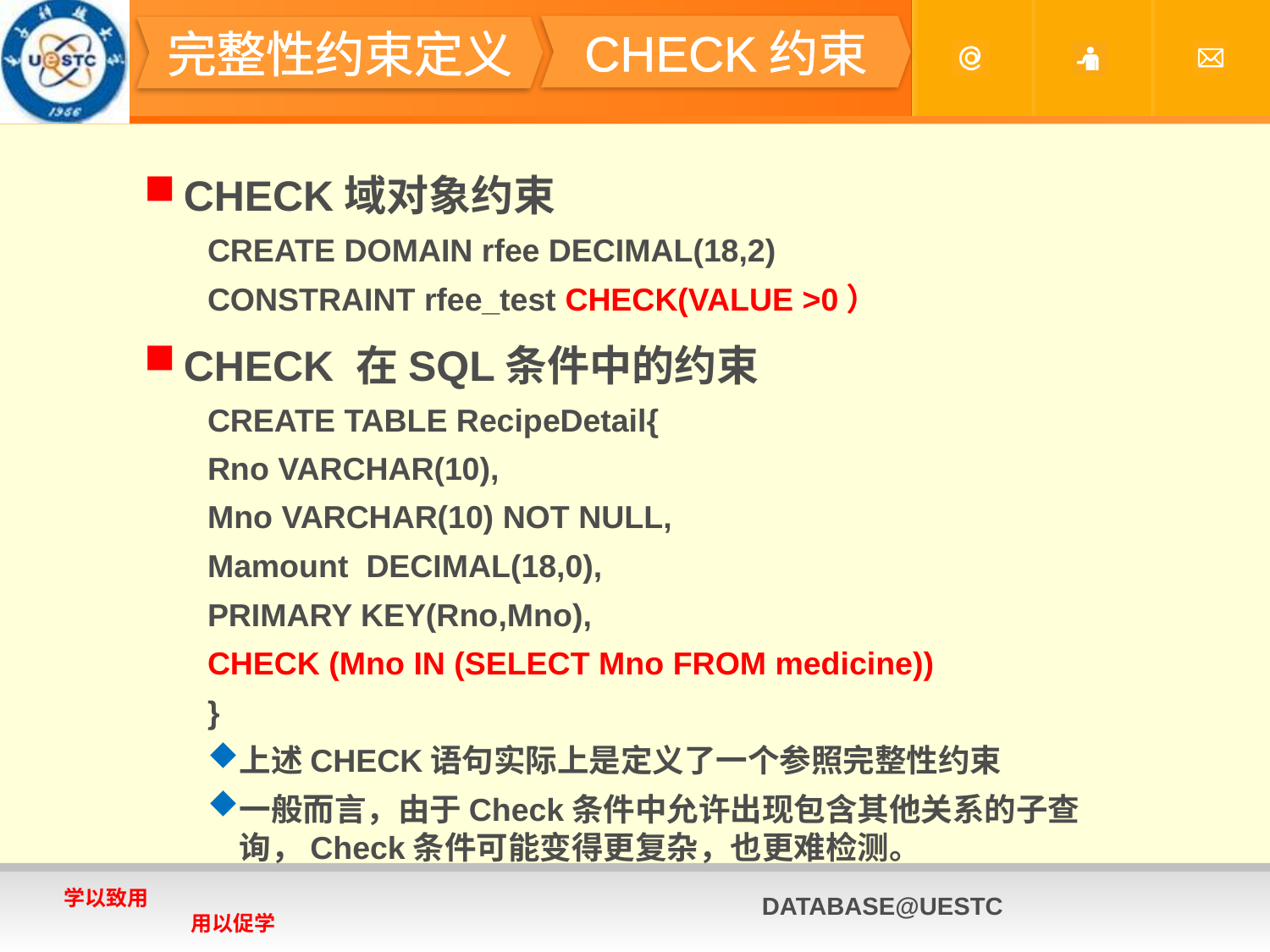

#
CHECK约束
完整性约束定义
CHECK域对象约束
CREATE DOMAIN rfee DECIMAL(18,2)
CONSTRAINT rfee_test CHECK(VALUE >0）
CHECK 在SQL条件中的约束
CREATE TABLE RecipeDetail{
Rno VARCHAR(10),
Mno VARCHAR(10) NOT NULL,
Mamount  DECIMAL(18,0),
PRIMARY KEY(Rno,Mno),
CHECK (Mno IN (SELECT Mno FROM medicine))
}
上述CHECK语句实际上是定义了一个参照完整性约束
一般而言，由于Check条件中允许出现包含其他关系的子查询，Check条件可能变得更复杂，也更难检测。